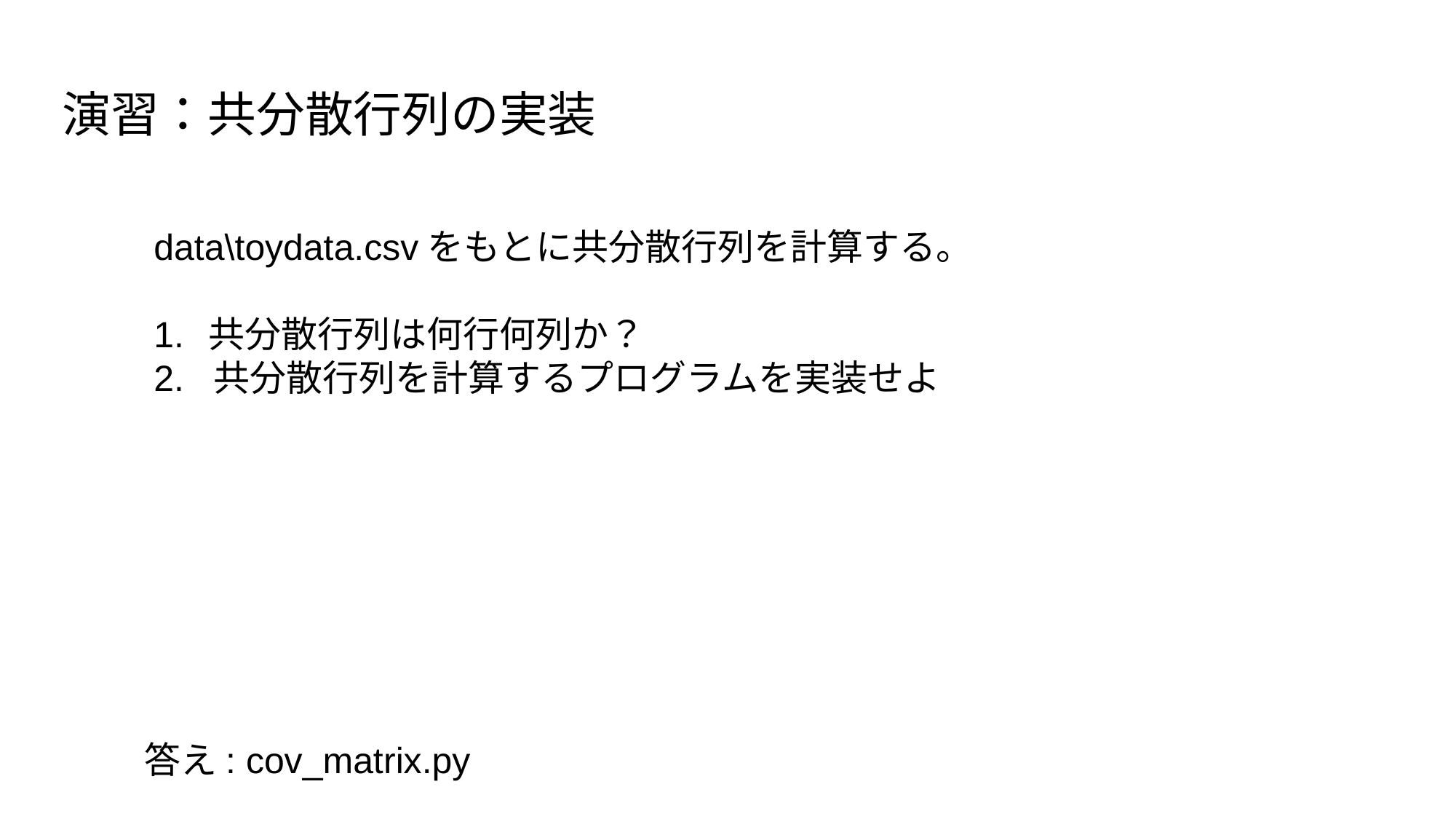

演習：共分散行列の実装
data\toydata.csvをもとに共分散行列を計算する。

共分散行列は何行何列か？
2.  共分散行列を計算するプログラムを実装せよ

答え: cov_matrix.py